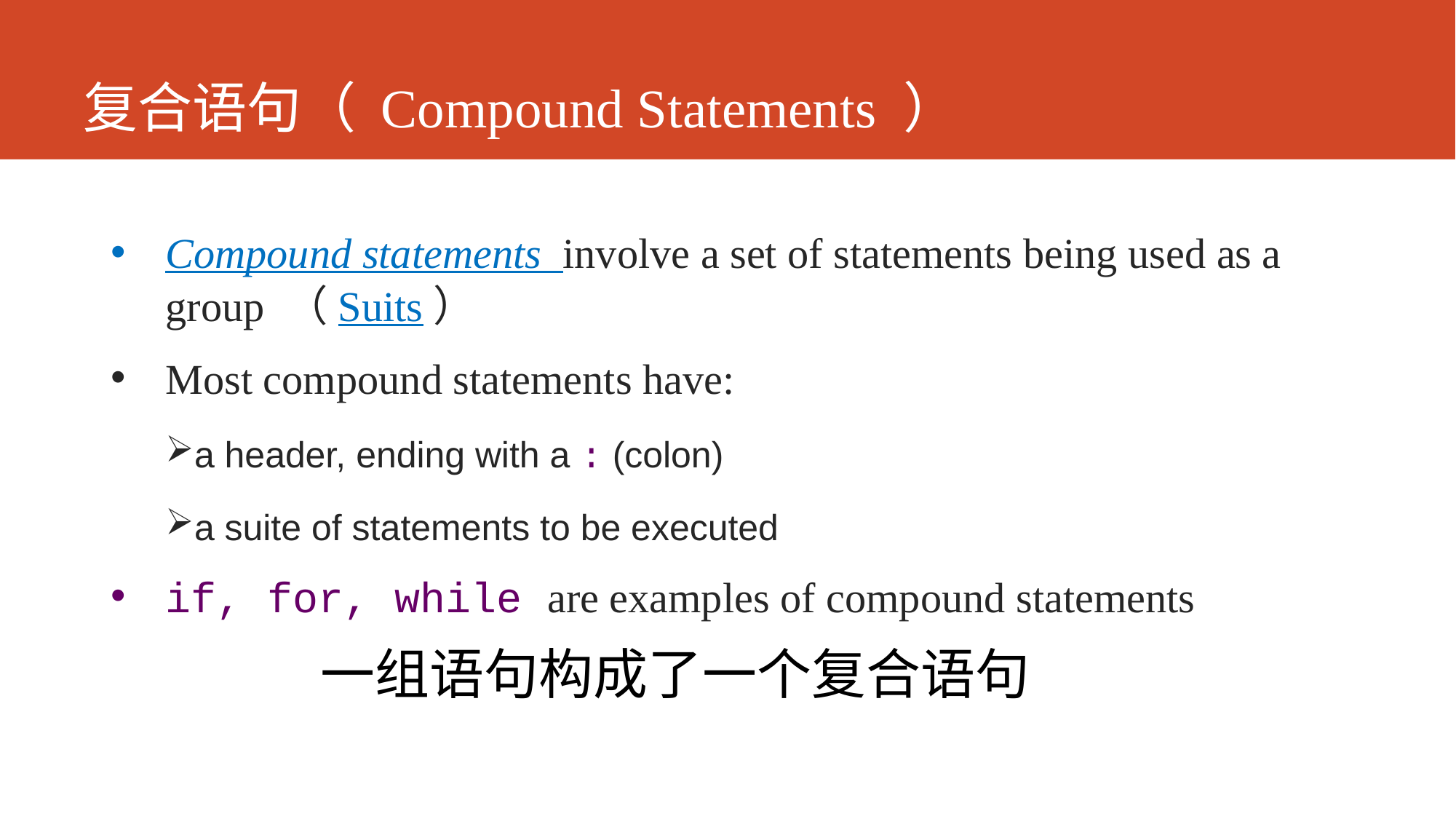

# 复合语句（ Compound Statements ）
Compound statements  involve a set of statements being used as a group （Suits）
Most compound statements have:
a header, ending with a : (colon)
a suite of statements to be executed
if, for, while are examples of compound statements
一组语句构成了一个复合语句